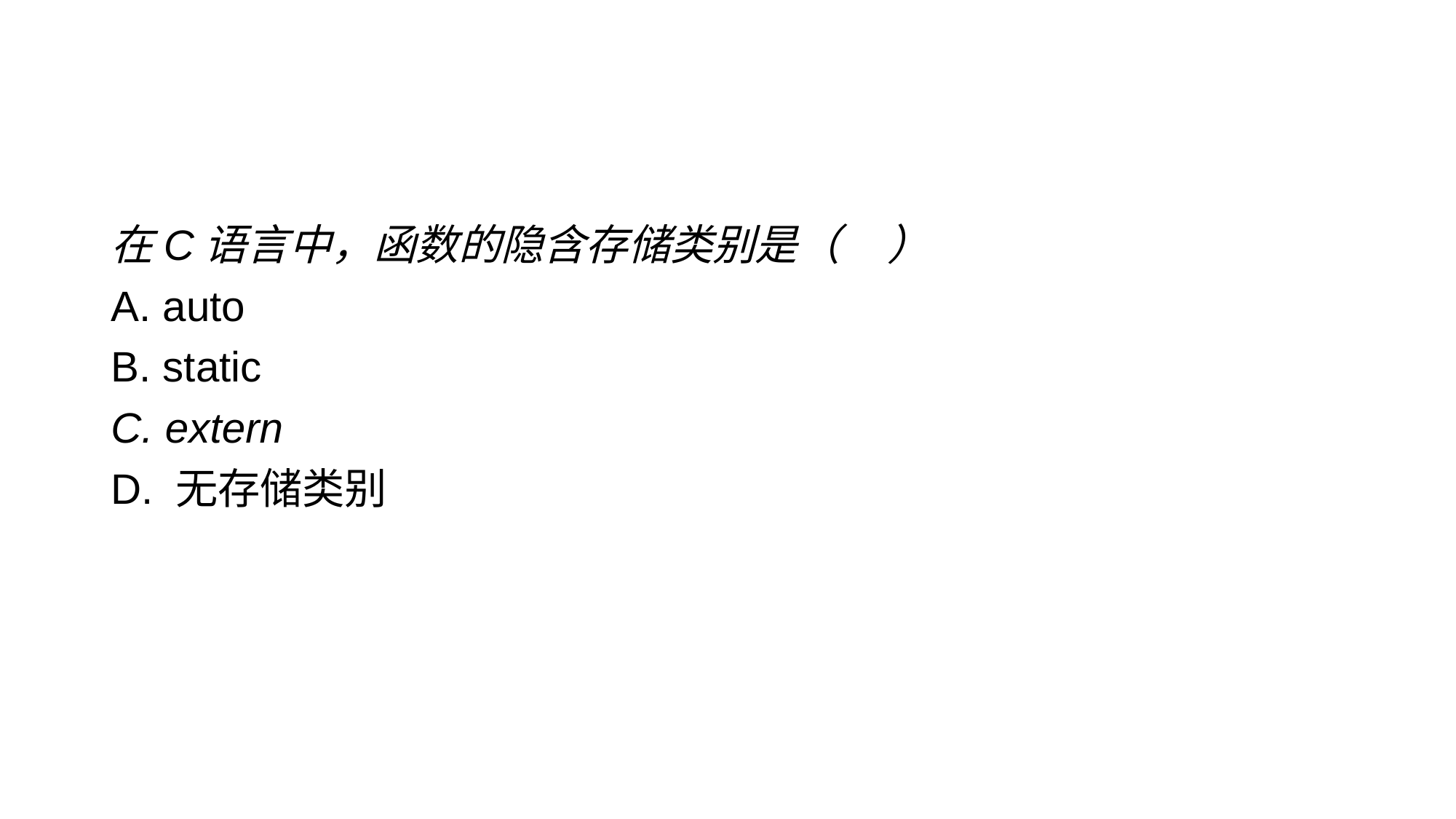

#
在C语言中，函数的隐含存储类别是（     ）
A. auto
B. static
C. extern
D. 无存储类别